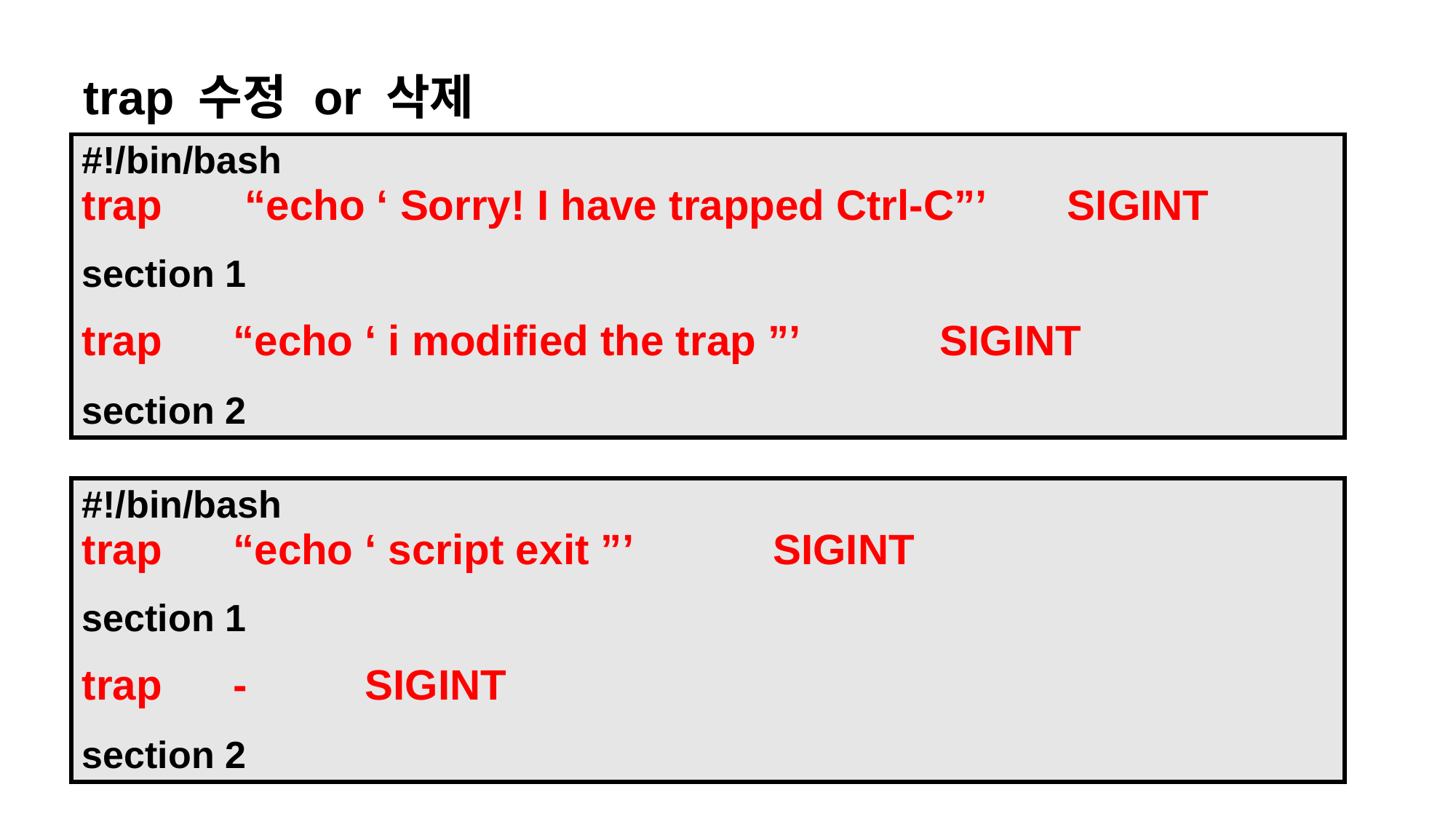

trap 수정 or 삭제
| #!/bin/bash trap “echo ‘ Sorry! I have trapped Ctrl-C”’ SIGINT section 1 trap “echo ‘ i modified the trap ”’ SIGINT section 2 |
| --- |
| #!/bin/bash trap “echo ‘ script exit ”’ SIGINT section 1 trap - SIGINT section 2 |
| --- |